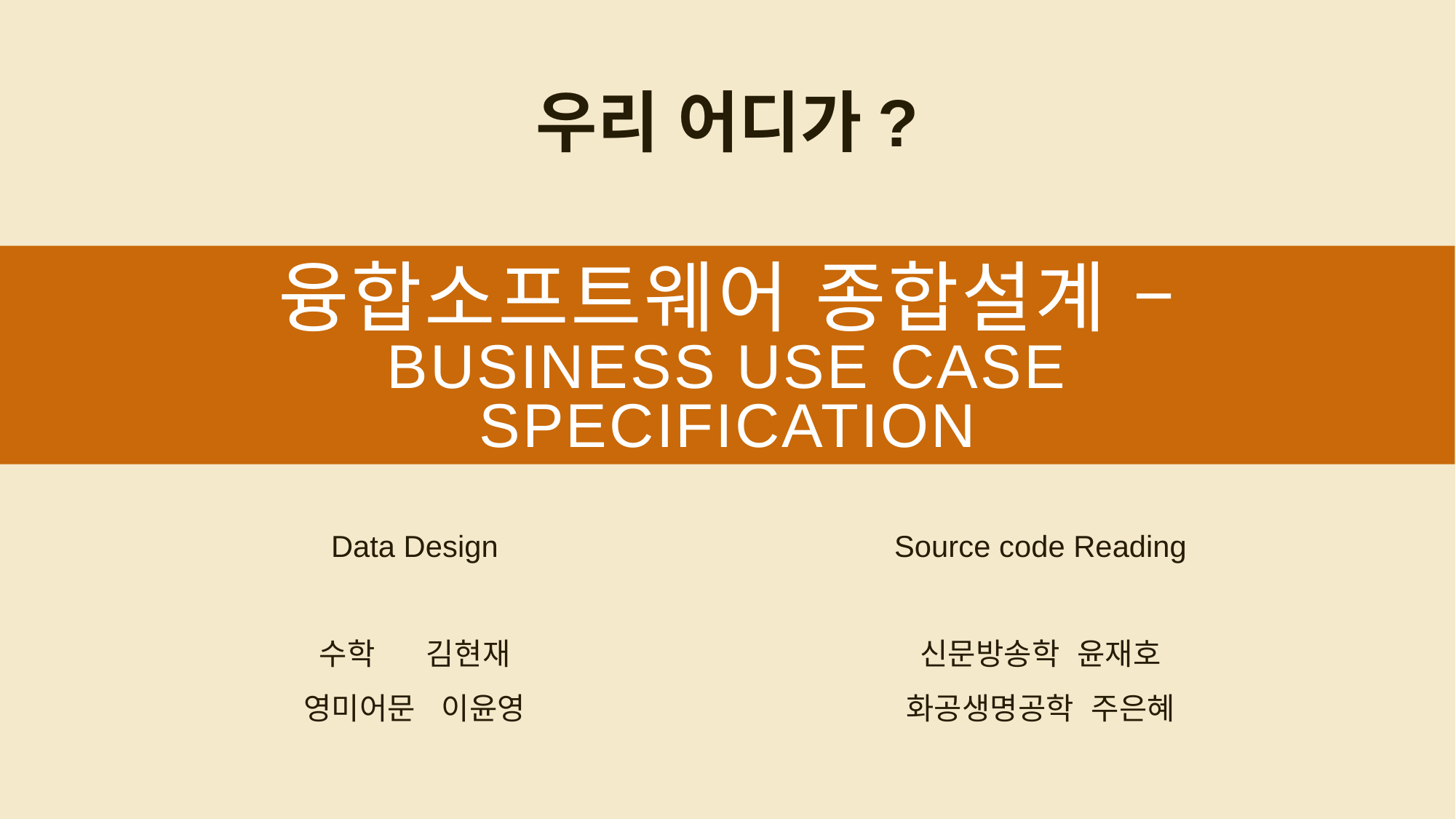

우리 어디가?
융합소프트웨어 종합설계 – Business Use Case Specification
Data Design

수학      김현재
영미어문   이윤영
Source code Reading

신문방송학  윤재호
화공생명공학  주은혜